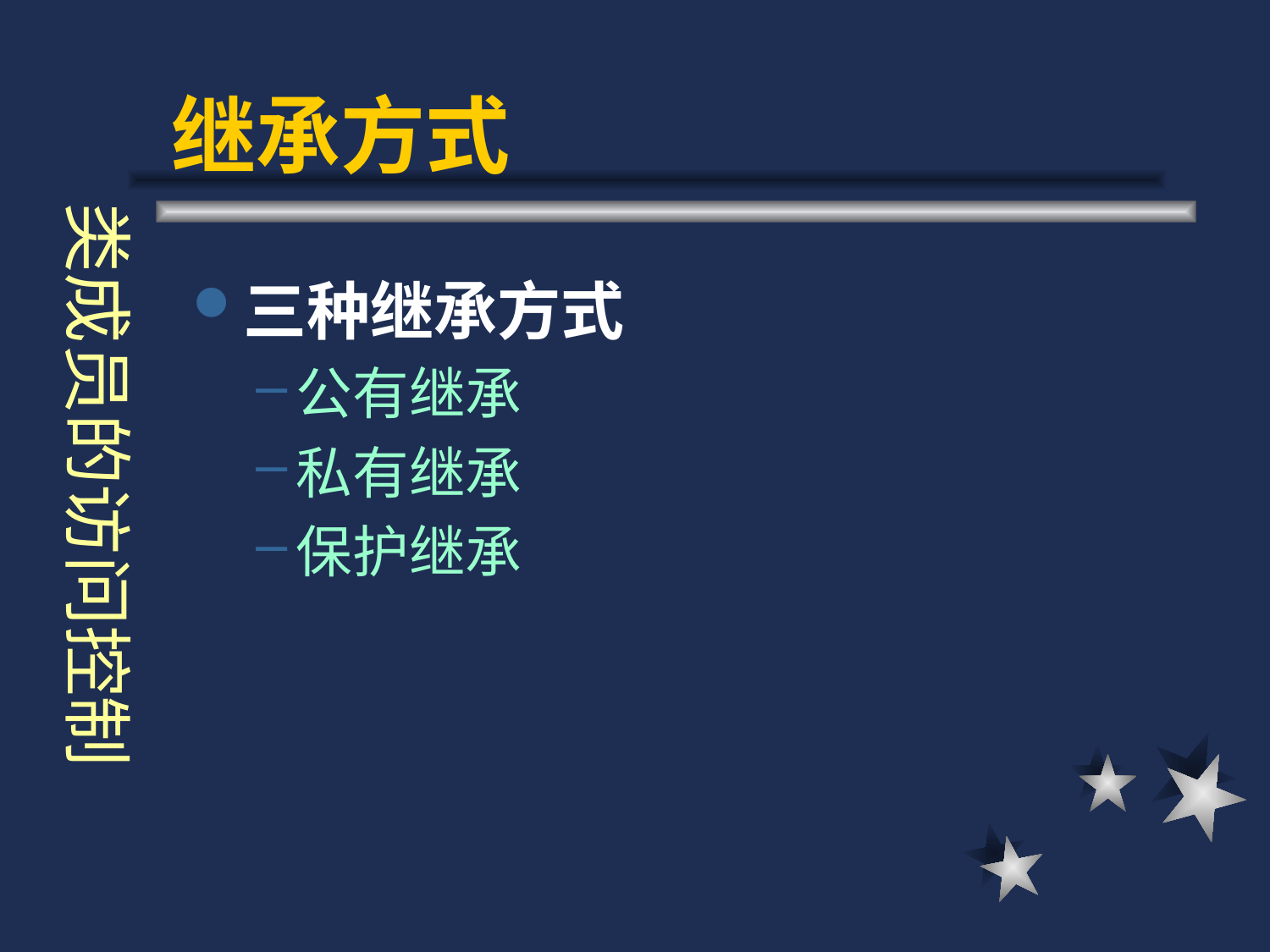

# 继承方式
类成员的访问控制
三种继承方式
公有继承
私有继承
保护继承
10